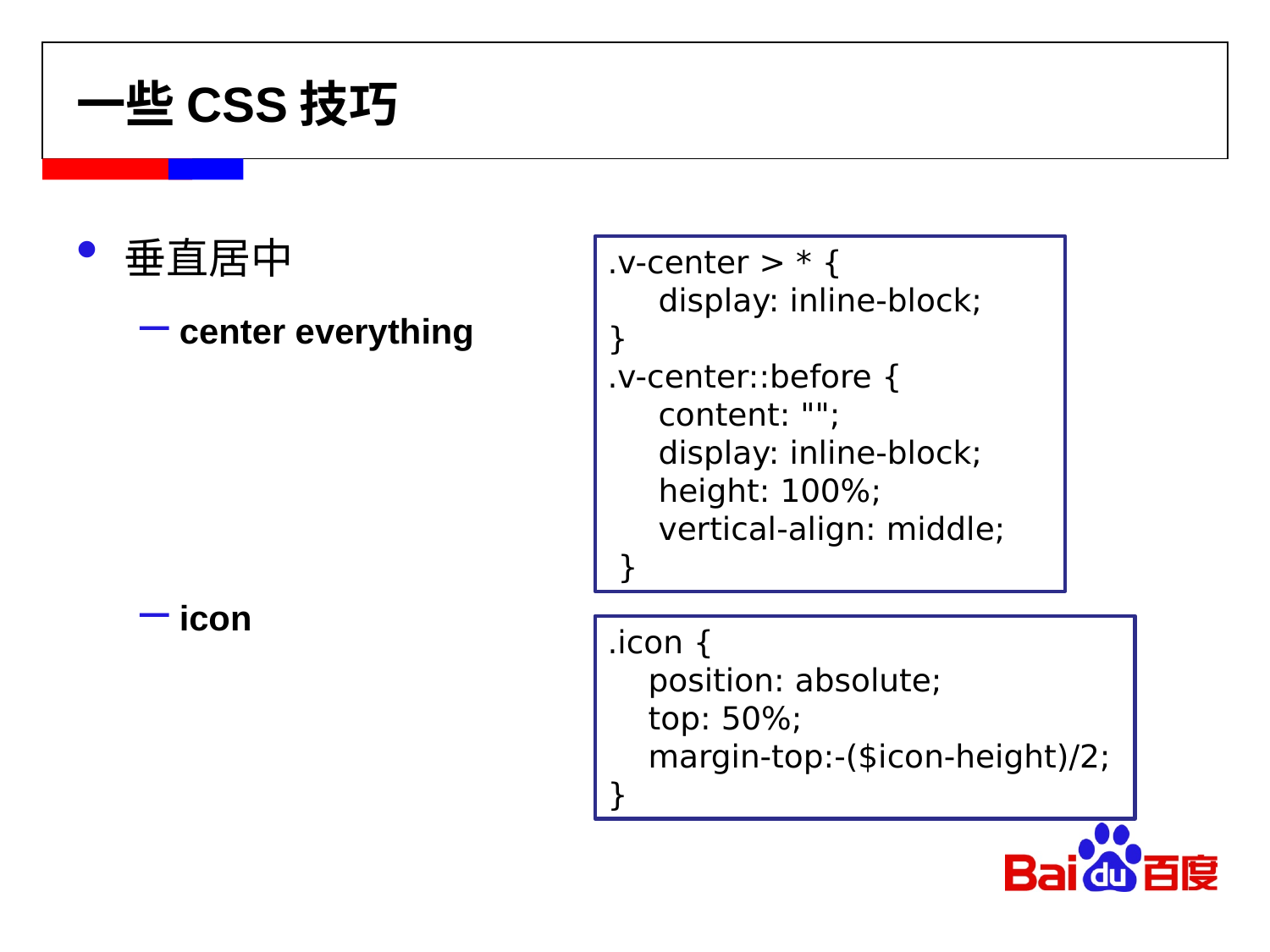

# 一些CSS技巧
垂直居中
center everything

icon
.v-center > * {
     display: inline-block;
}
.v-center::before {
     content: "";
     display: inline-block;
     height: 100%;
     vertical-align: middle;
 }
.icon {
    position: absolute;
    top: 50%;
    margin-top:-($icon-height)/2;
}